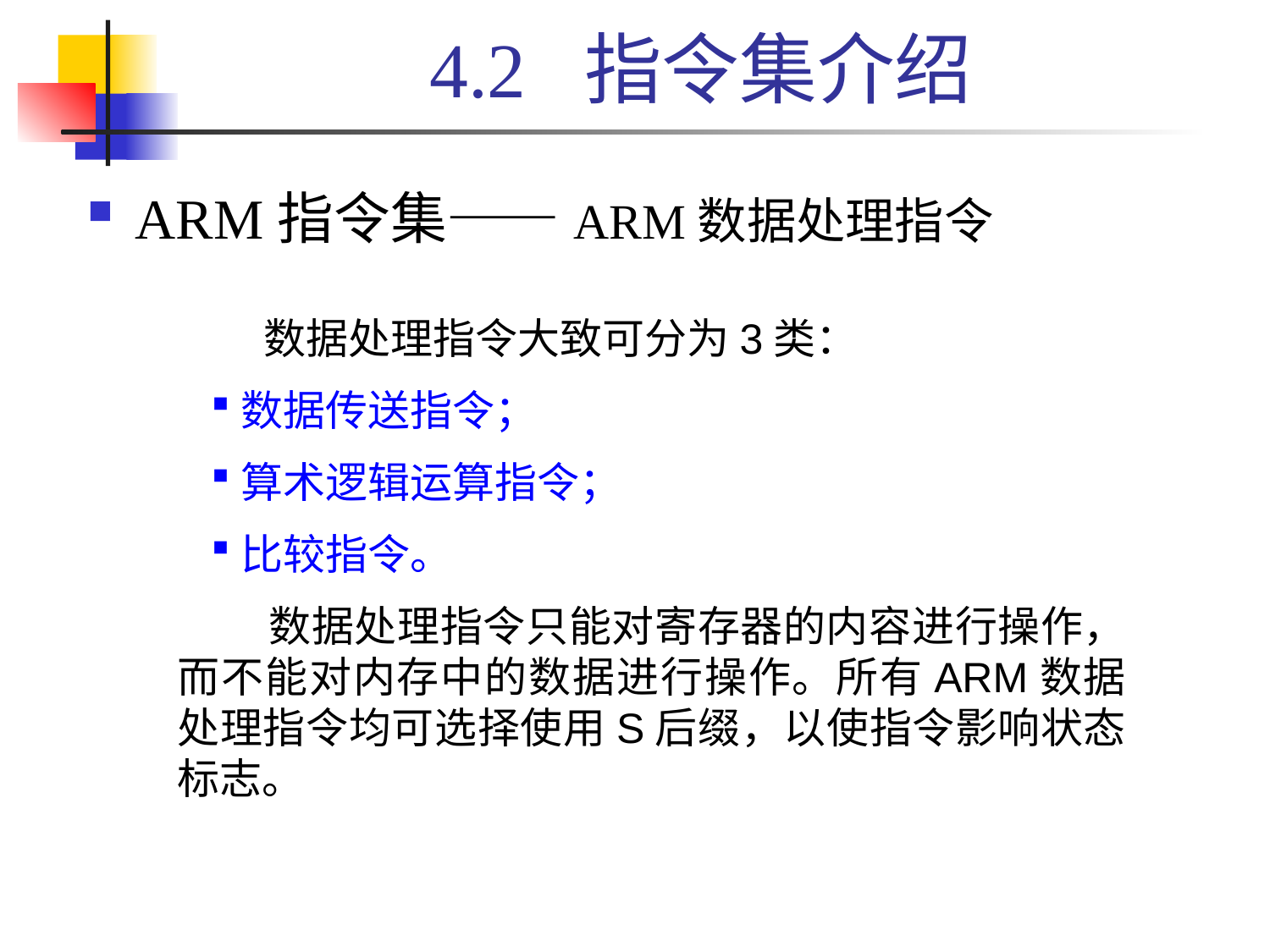

# 4.2  指令集介绍
ARM指令集——ARM数据处理指令
        数据处理指令大致可分为3类：
数据传送指令；
算术逻辑运算指令；
比较指令。
        数据处理指令只能对寄存器的内容进行操作，而不能对内存中的数据进行操作。所有ARM数据处理指令均可选择使用S后缀，以使指令影响状态标志。